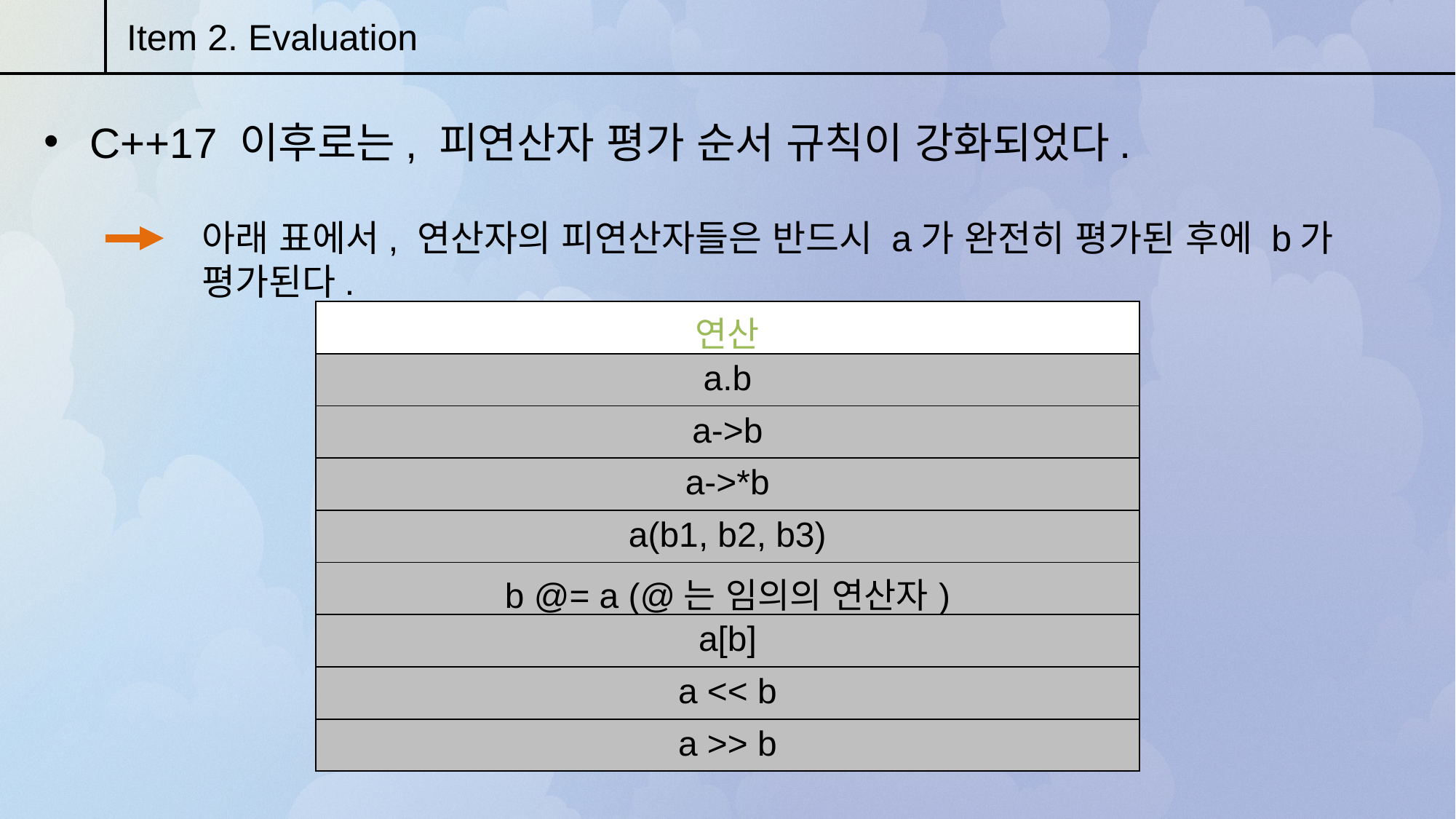

Item 2. Evaluation
 C++17 이후로는, 피연산자 평가 순서 규칙이 강화되었다.
아래 표에서, 연산자의 피연산자들은 반드시 a가 완전히 평가된 후에 b가 평가된다.
| 연산 |
| --- |
| a.b |
| a->b |
| a->\*b |
| a(b1, b2, b3) |
| b @= a (@는 임의의 연산자) |
| a[b] |
| a << b |
| a >> b |